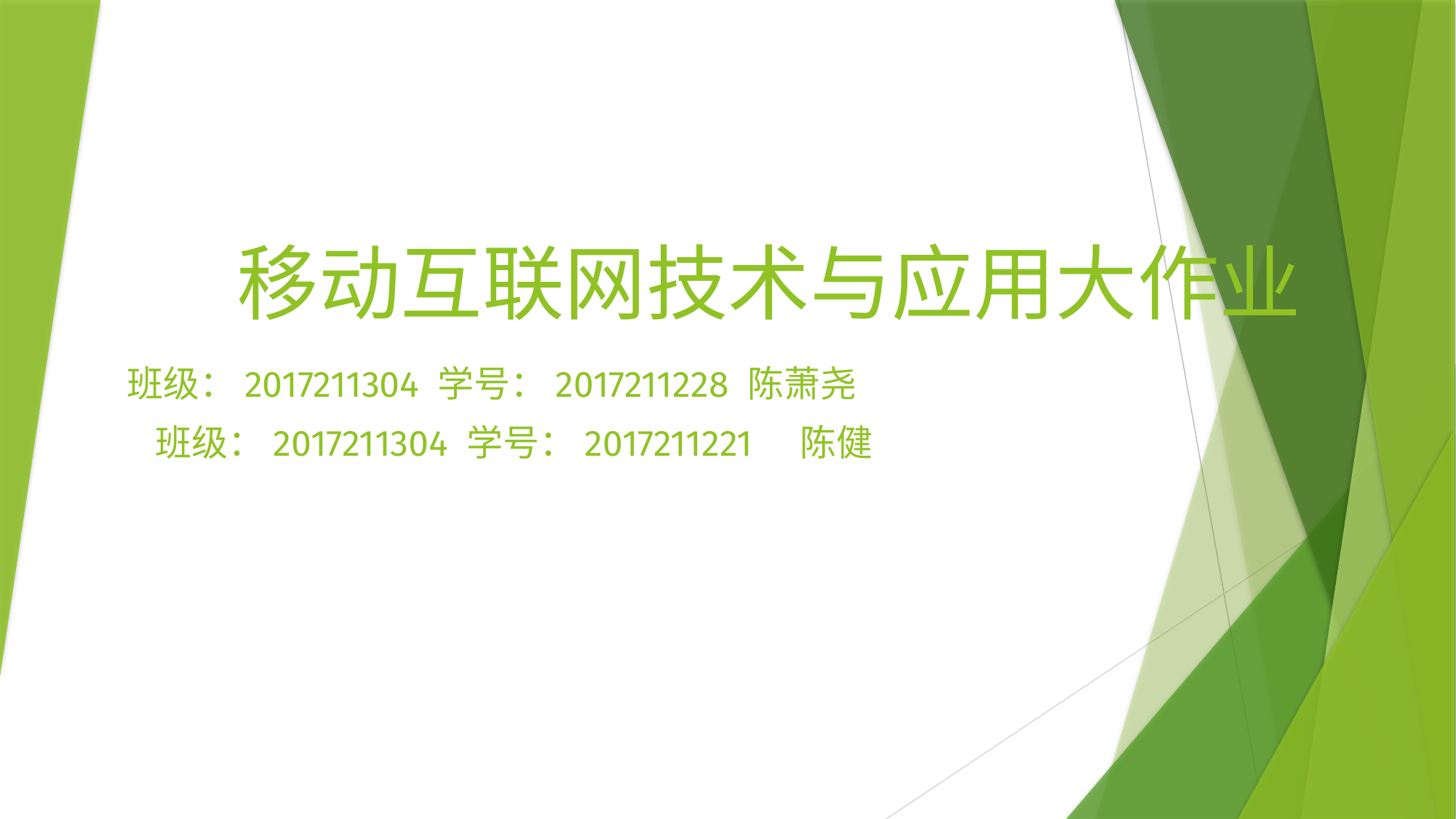

# 移动互联网技术与应用大作业
班级：2017211304 学号：2017211228 陈萧尧
 班级：2017211304 学号：2017211221    陈健